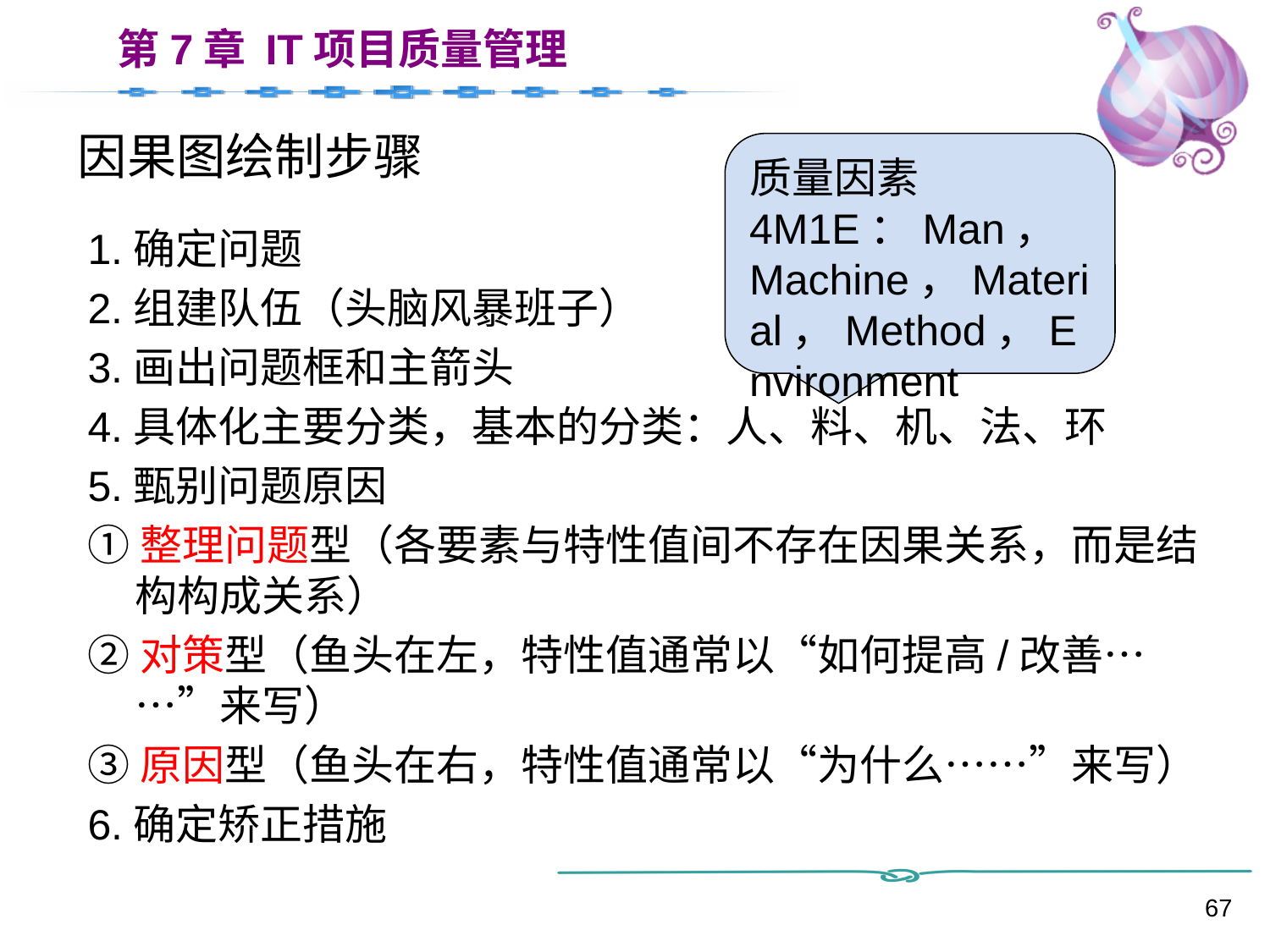

# 因果图绘制步骤
质量因素4M1E：Man，Machine，Material，Method，Environment
1.确定问题
2.组建队伍（头脑风暴班子）
3.画出问题框和主箭头
4.具体化主要分类，基本的分类：人、料、机、法、环
5.甄别问题原因
①整理问题型（各要素与特性值间不存在因果关系，而是结构构成关系）
②对策型（鱼头在左，特性值通常以“如何提高/改善……”来写）
③原因型（鱼头在右，特性值通常以“为什么……”来写）
6.确定矫正措施
67